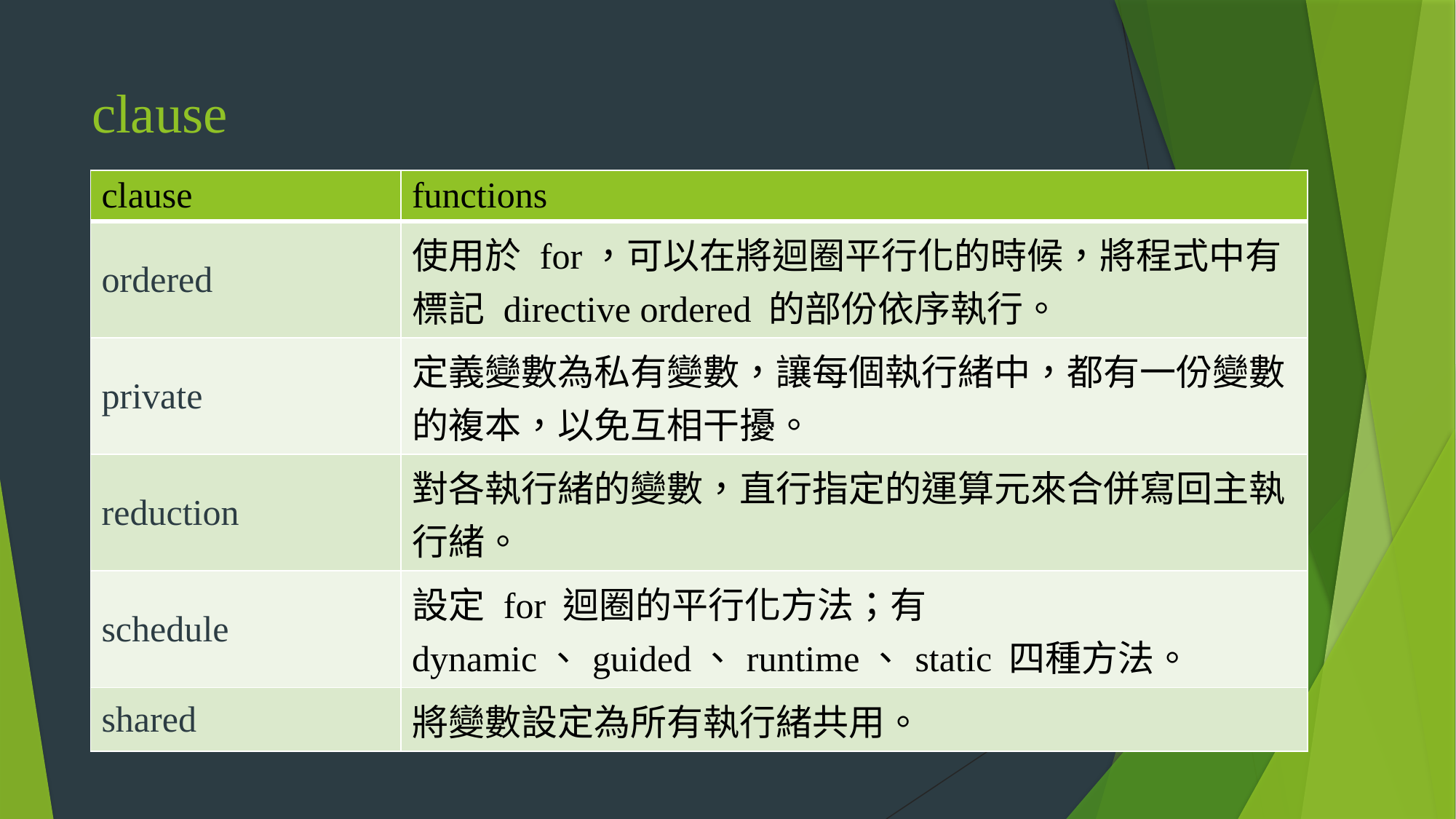

# clause
| clause | functions |
| --- | --- |
| ordered | 使用於 for，可以在將迴圈平行化的時候，將程式中有標記 directive ordered 的部份依序執行。 |
| private | 定義變數為私有變數，讓每個執行緒中，都有一份變數的複本，以免互相干擾。 |
| reduction | 對各執行緒的變數，直行指定的運算元來合併寫回主執行緒。 |
| schedule | 設定 for 迴圈的平行化方法；有 dynamic、guided、runtime、static 四種方法。 |
| shared | 將變數設定為所有執行緒共用。 |